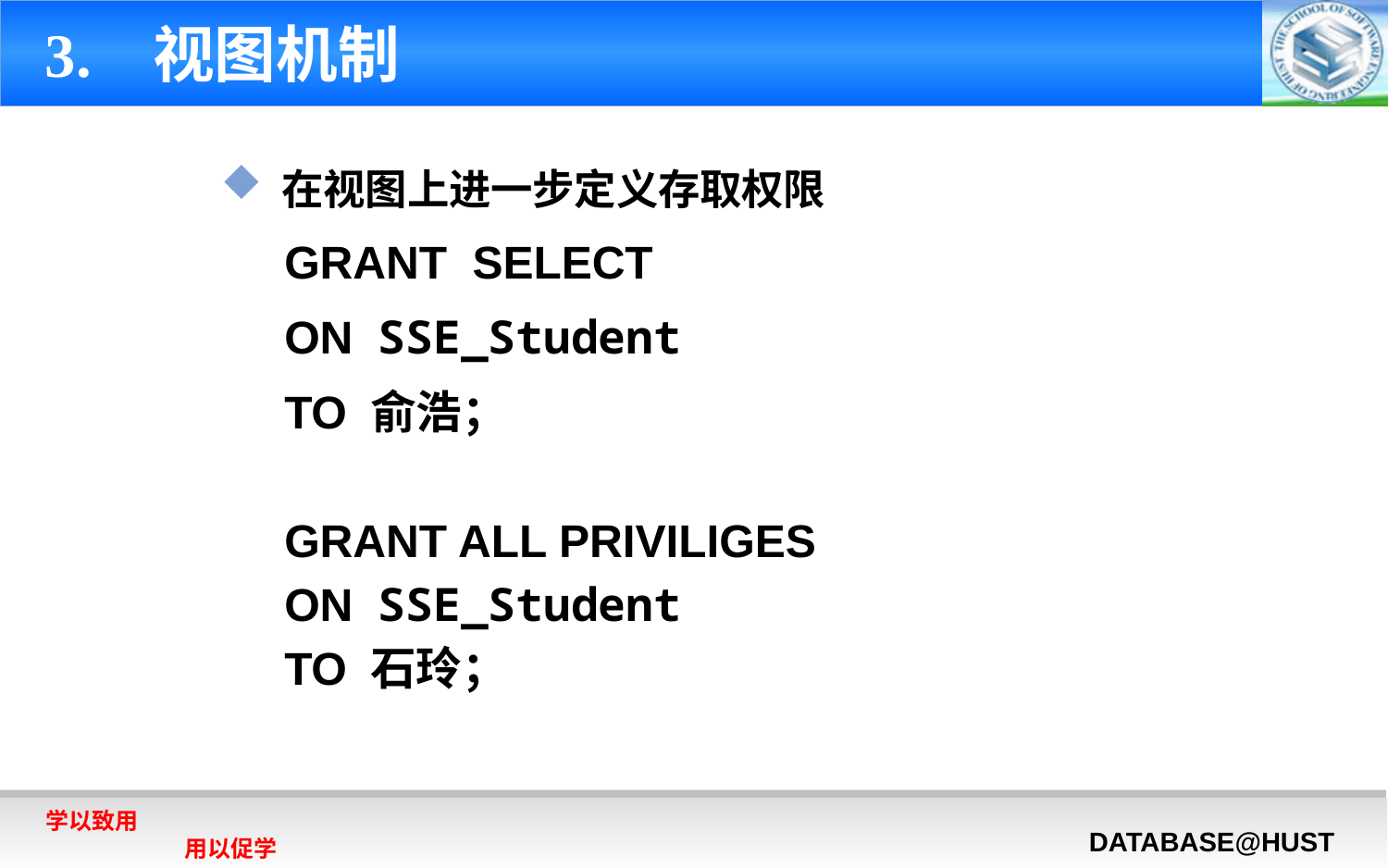

# 3.   视图机制
 在视图上进一步定义存取权限
     GRANT  SELECT
     ON  SSE_Student
     TO 俞浩；

     GRANT ALL PRIVILIGES
     ON  SSE_Student
     TO 石玲；